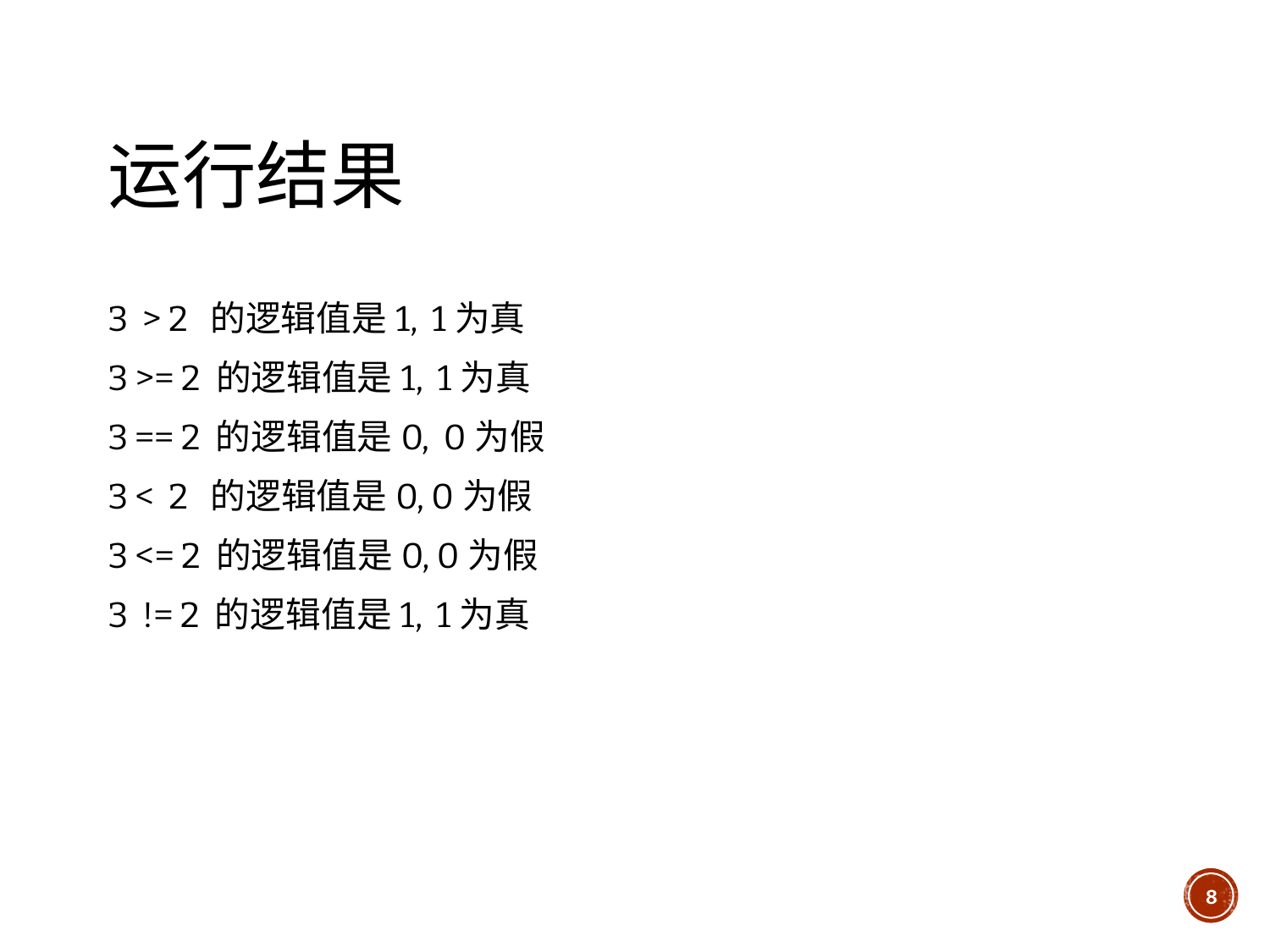

# 运行结果
3  > 2  的逻辑值是1,  1为真
3 >= 2 的逻辑值是1,  1为真
3 == 2 的逻辑值是0,  0为假
3 <  2  的逻辑值是0, 0为假
3 <= 2 的逻辑值是0, 0为假
3  != 2 的逻辑值是1,  1为真

8